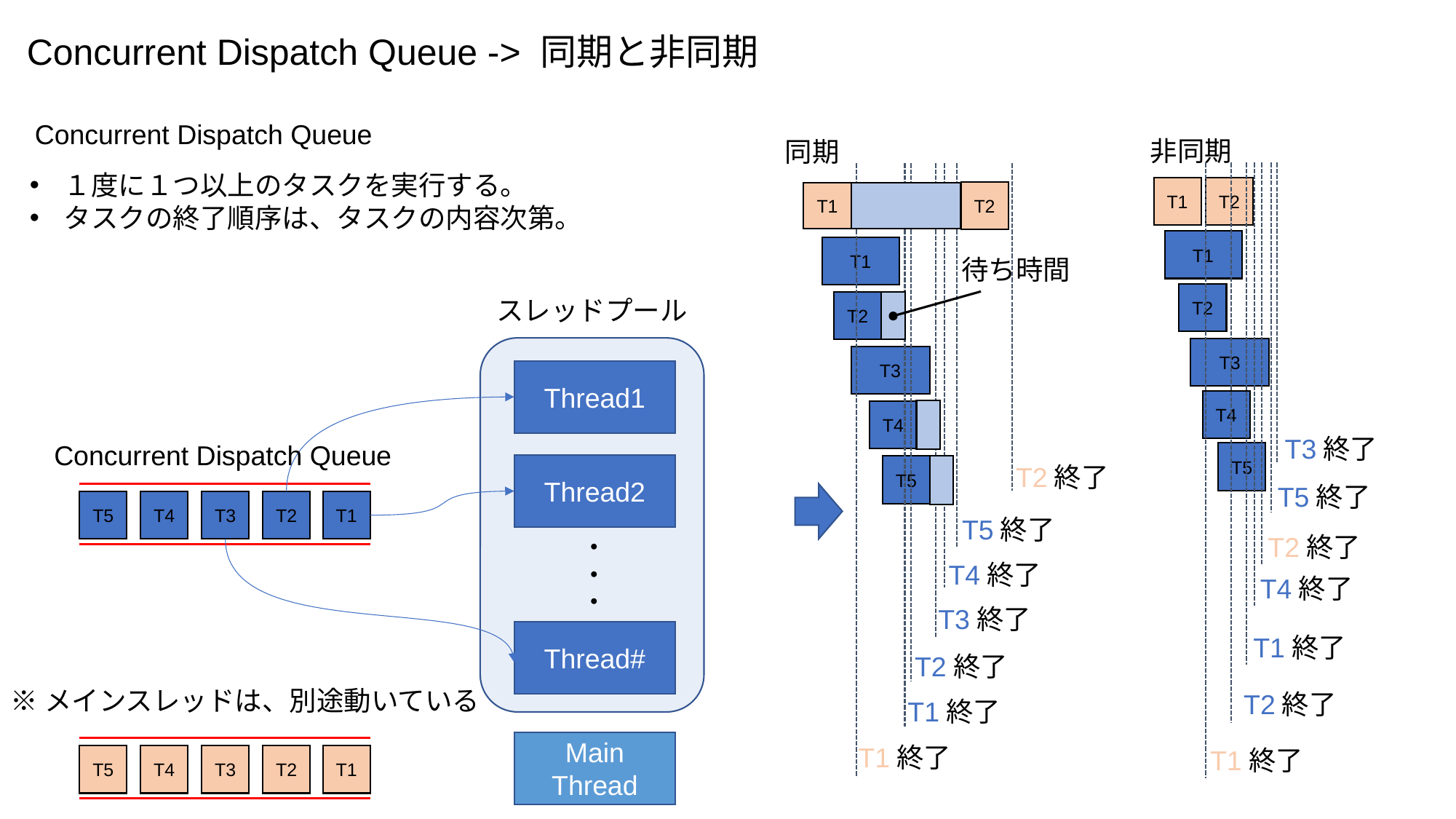

Concurrent Dispatch Queue -> 同期と非同期
Concurrent Dispatch Queue
非同期
同期
１度に１つ以上のタスクを実行する。
タスクの終了順序は、タスクの内容次第。
T1
T2
T2
T1

T1
T1
待ち時間
T2
スレッドプール
T2

T3
T3
Thread1
Thread2
・・・
Thread#
T4

T4
T3終了
Concurrent Dispatch Queue
T5
T2終了
T5

T5終了

T5
T4
T3
T2
T1
T5終了
T2終了
T4終了
T4終了
T3終了
T1終了
T2終了
※メインスレッドは、別途動いている
T2終了
T1終了
Main Thread
T1終了
T1終了
T5
T4
T3
T2
T1